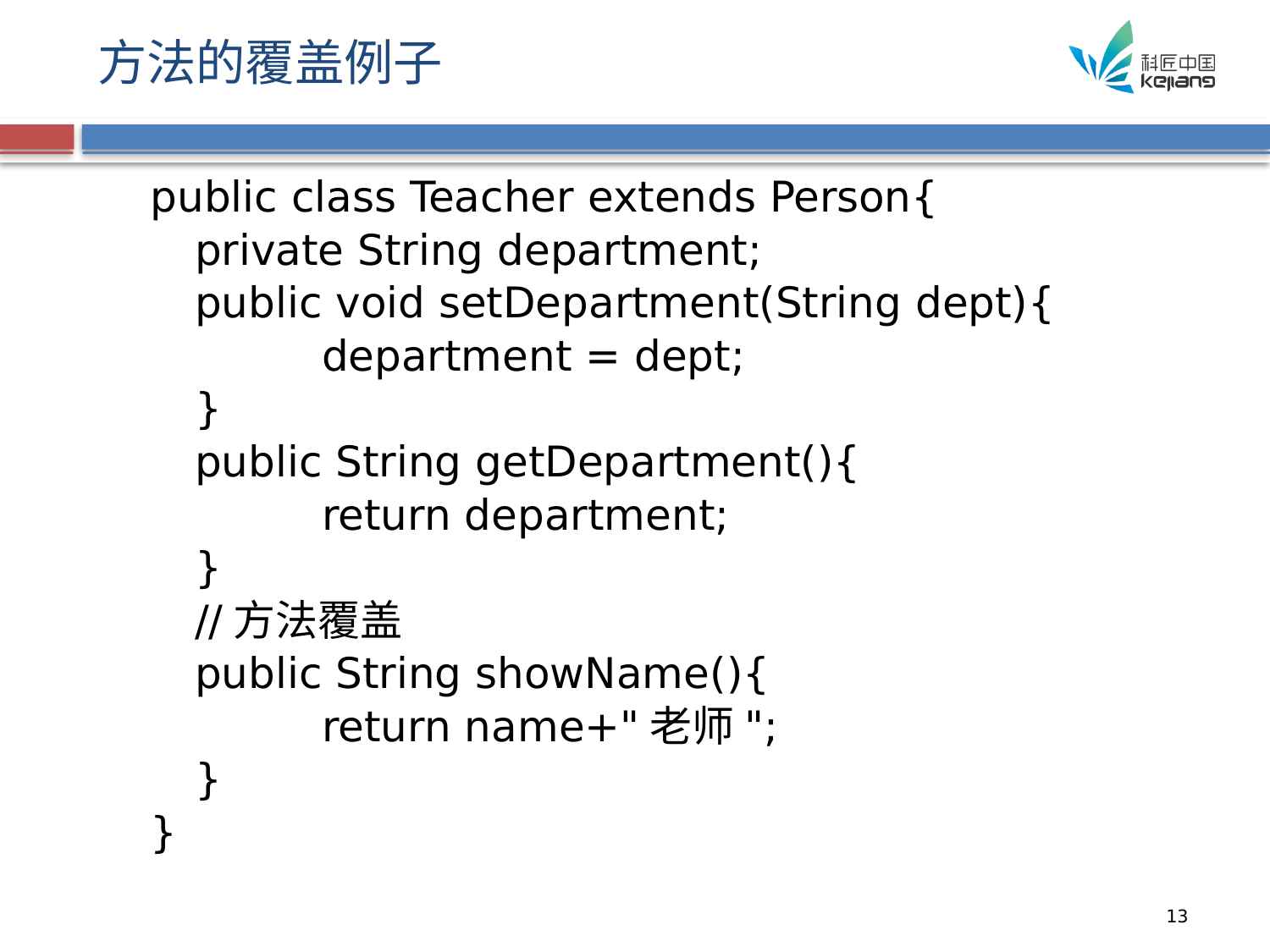

# 方法的覆盖例子
public class Teacher extends Person{
	private String department;
	public void setDepartment(String dept){
		department = dept;
	}
	public String getDepartment(){
		return department;
	}
	//方法覆盖
	public String showName(){
		return name+"老师";
	}
}
13